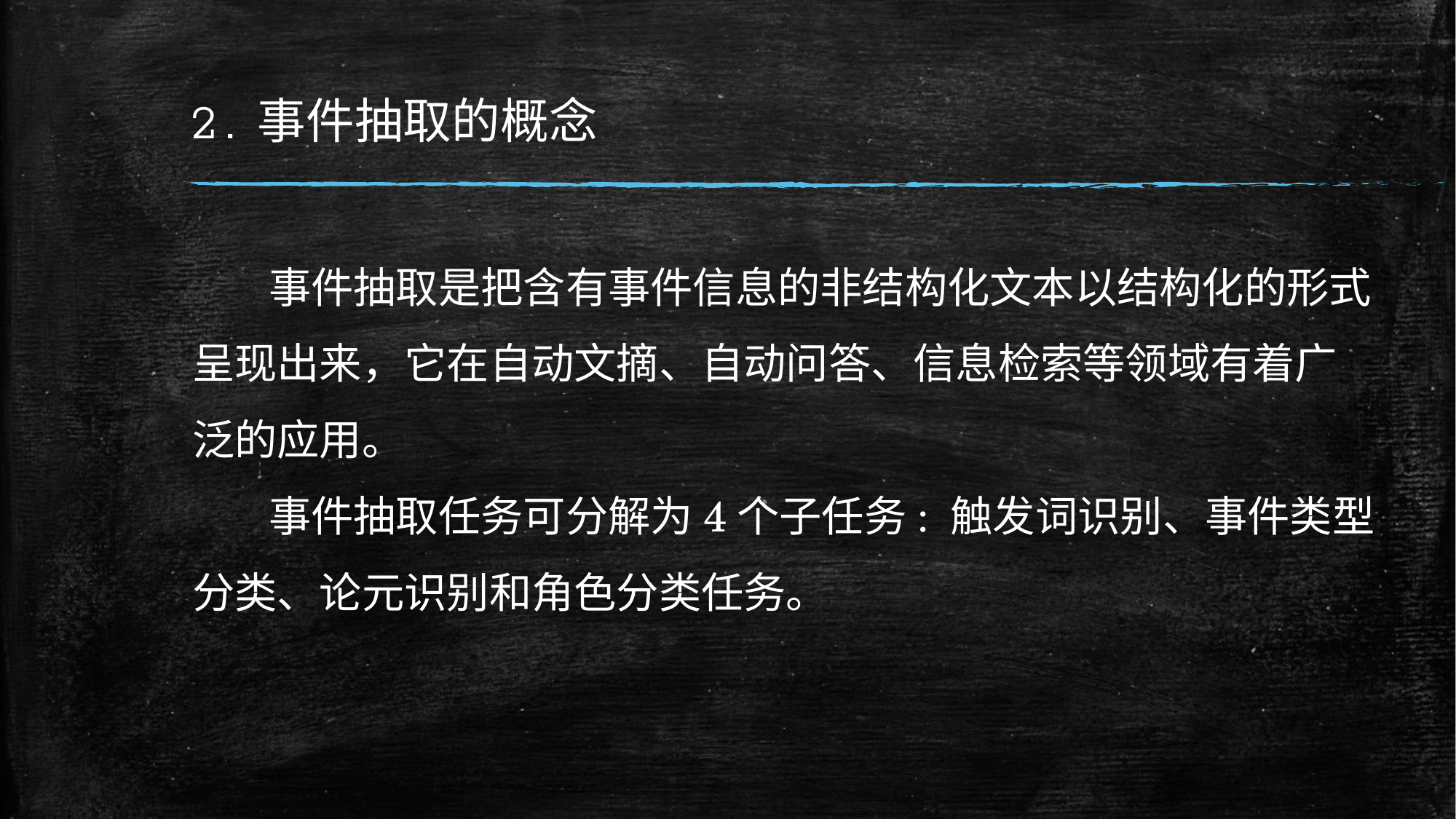

# 2.事件抽取的概念
       事件抽取是把含有事件信息的非结构化文本以结构化的形式呈现出来，它在自动文摘、自动问答、信息检索等领域有着广泛的应用。
       事件抽取任务可分解为4个子任务: 触发词识别、事件类型分类、论元识别和角色分类任务。